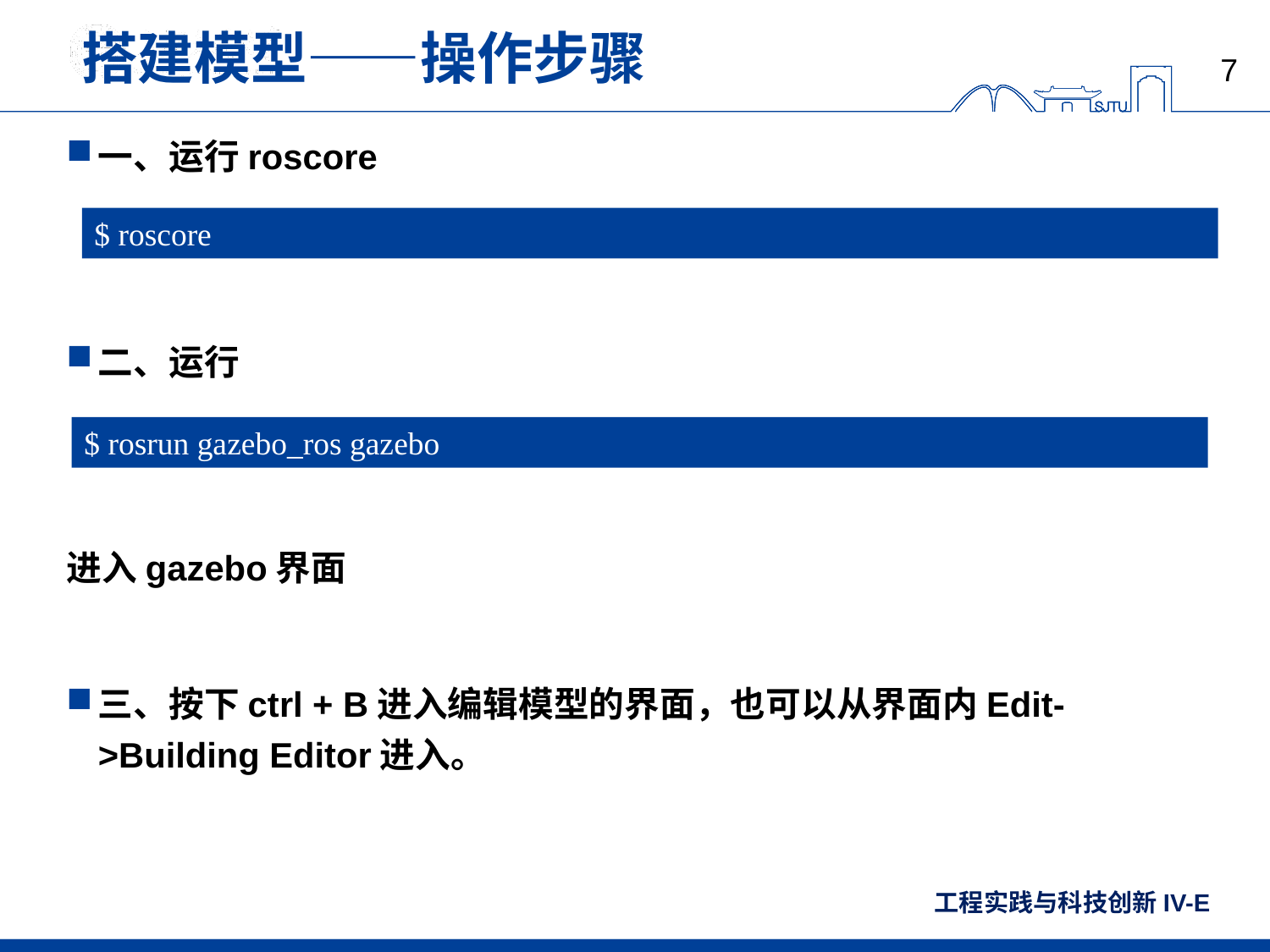

# 搭建模型——操作步骤
7
一、运行roscore

二、运行

进入gazebo界面

三、按下ctrl + B进入编辑模型的界面，也可以从界面内Edit->Building Editor进入。

$ roscore
$ rosrun gazebo_ros gazebo